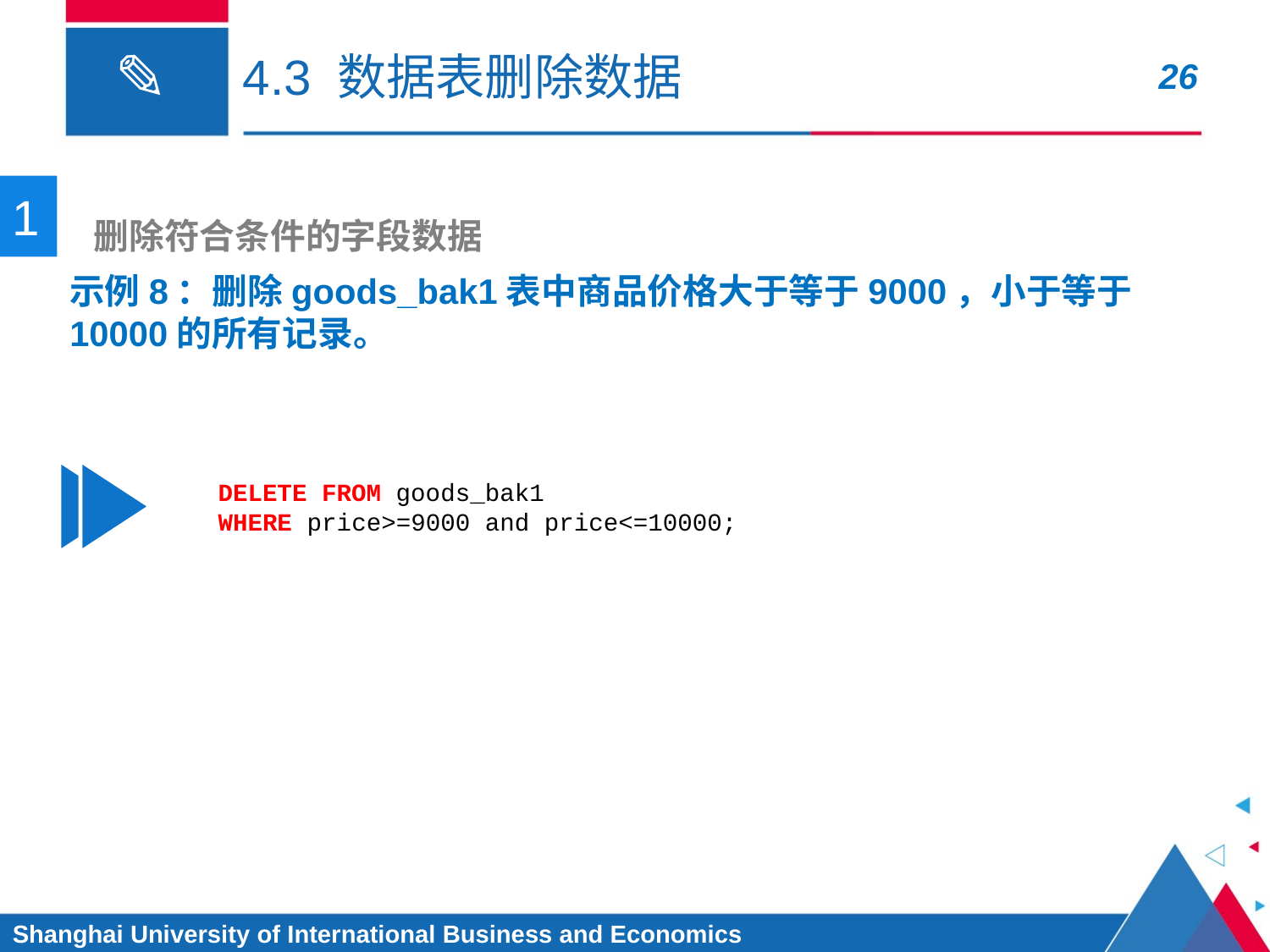

# 4.3 数据表删除数据

1
  删除符合条件的字段数据
示例8：删除goods_bak1表中商品价格大于等于9000，小于等于10000的所有记录。

DELETE FROM goods_bak1
WHERE price>=9000 and price<=10000;